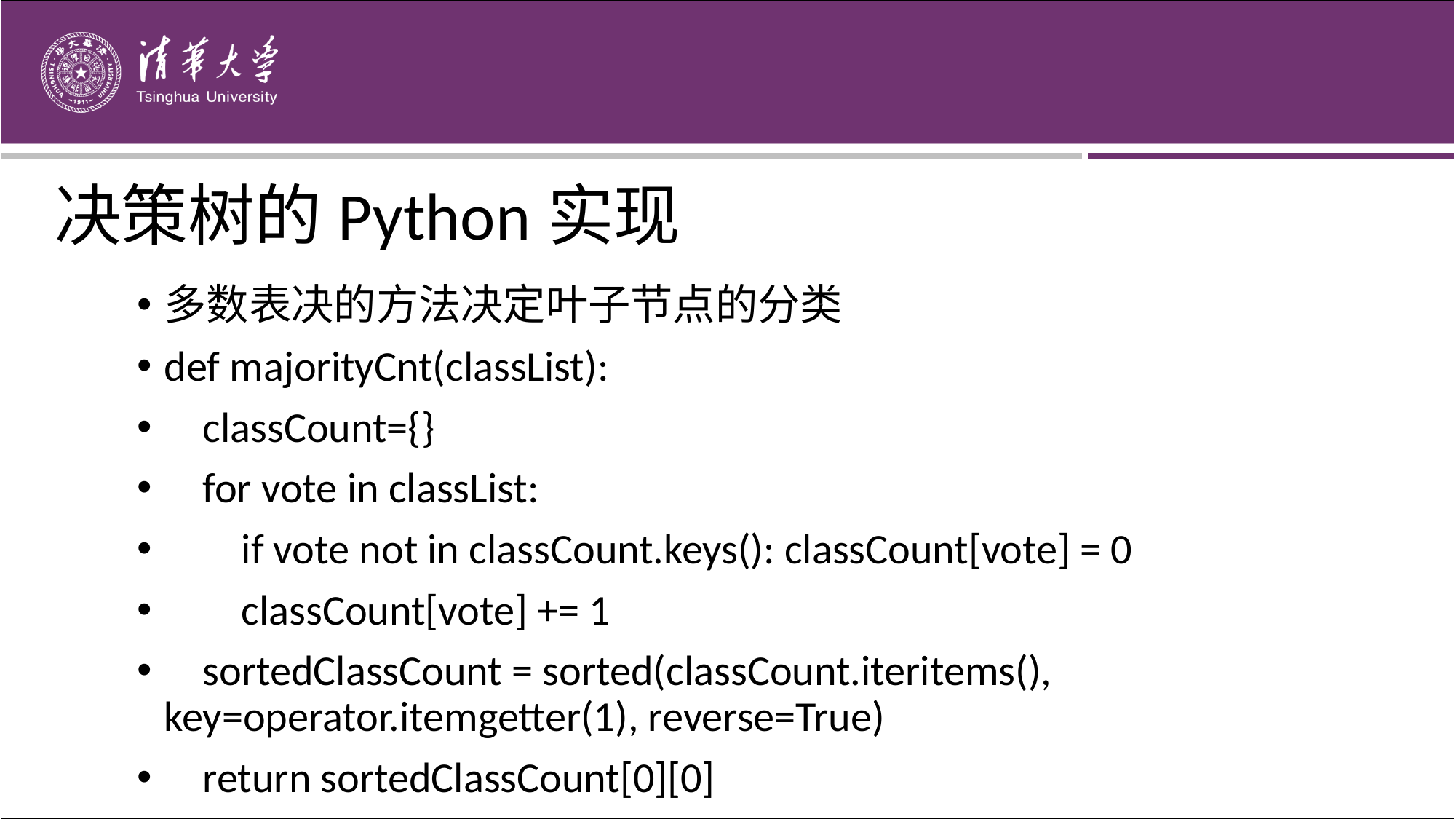

决策树的Python实现
多数表决的方法决定叶子节点的分类
def majorityCnt(classList):
    classCount={}
    for vote in classList:
        if vote not in classCount.keys(): classCount[vote] = 0
        classCount[vote] += 1
    sortedClassCount = sorted(classCount.iteritems(), key=operator.itemgetter(1), reverse=True)
    return sortedClassCount[0][0]